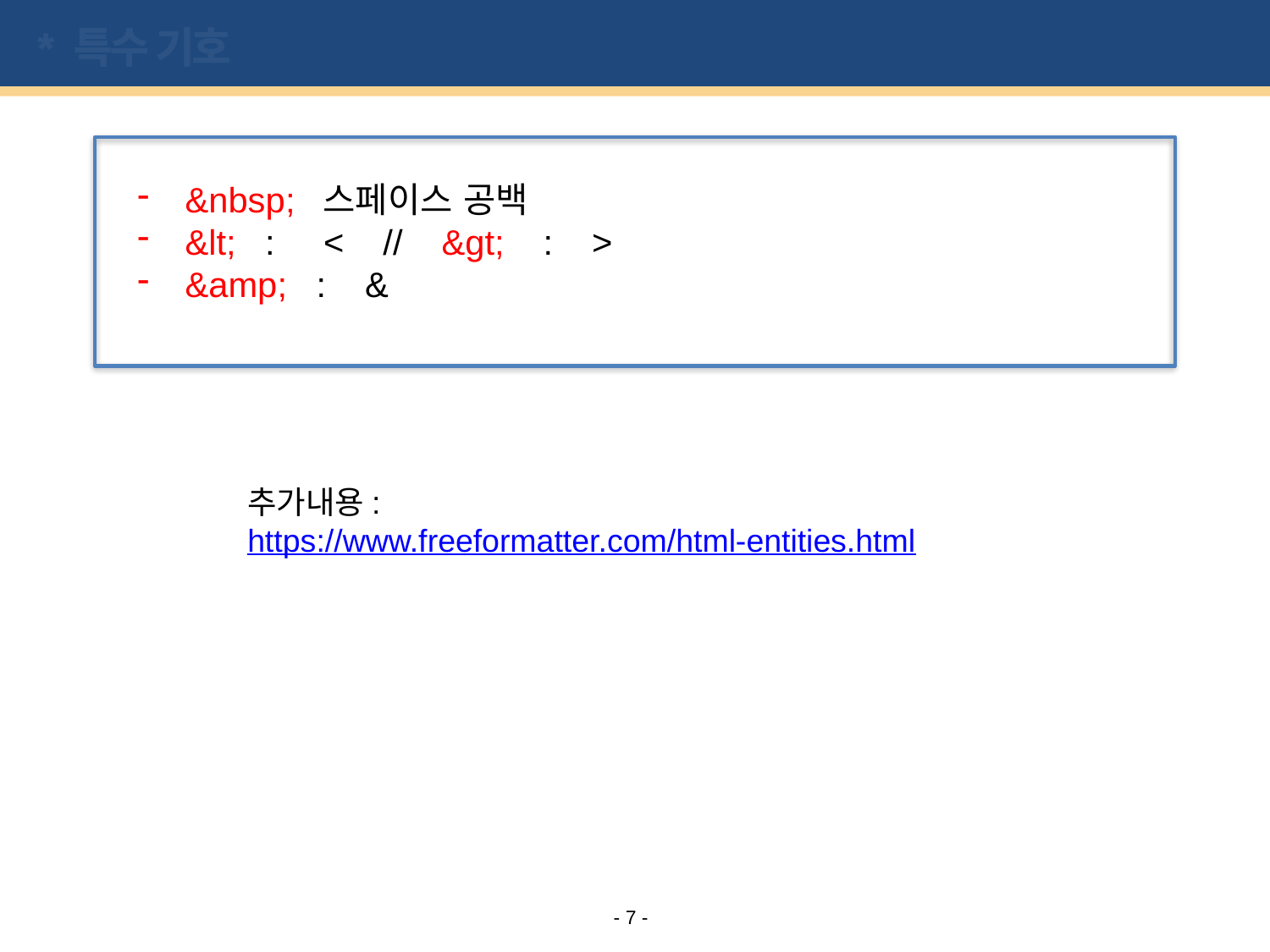

# * 특수 기호

&nbsp;  스페이스 공백
&lt;   :     <    //    &gt;    :    >
&amp;   :    &
추가내용:
https://www.freeformatter.com/html-entities.html